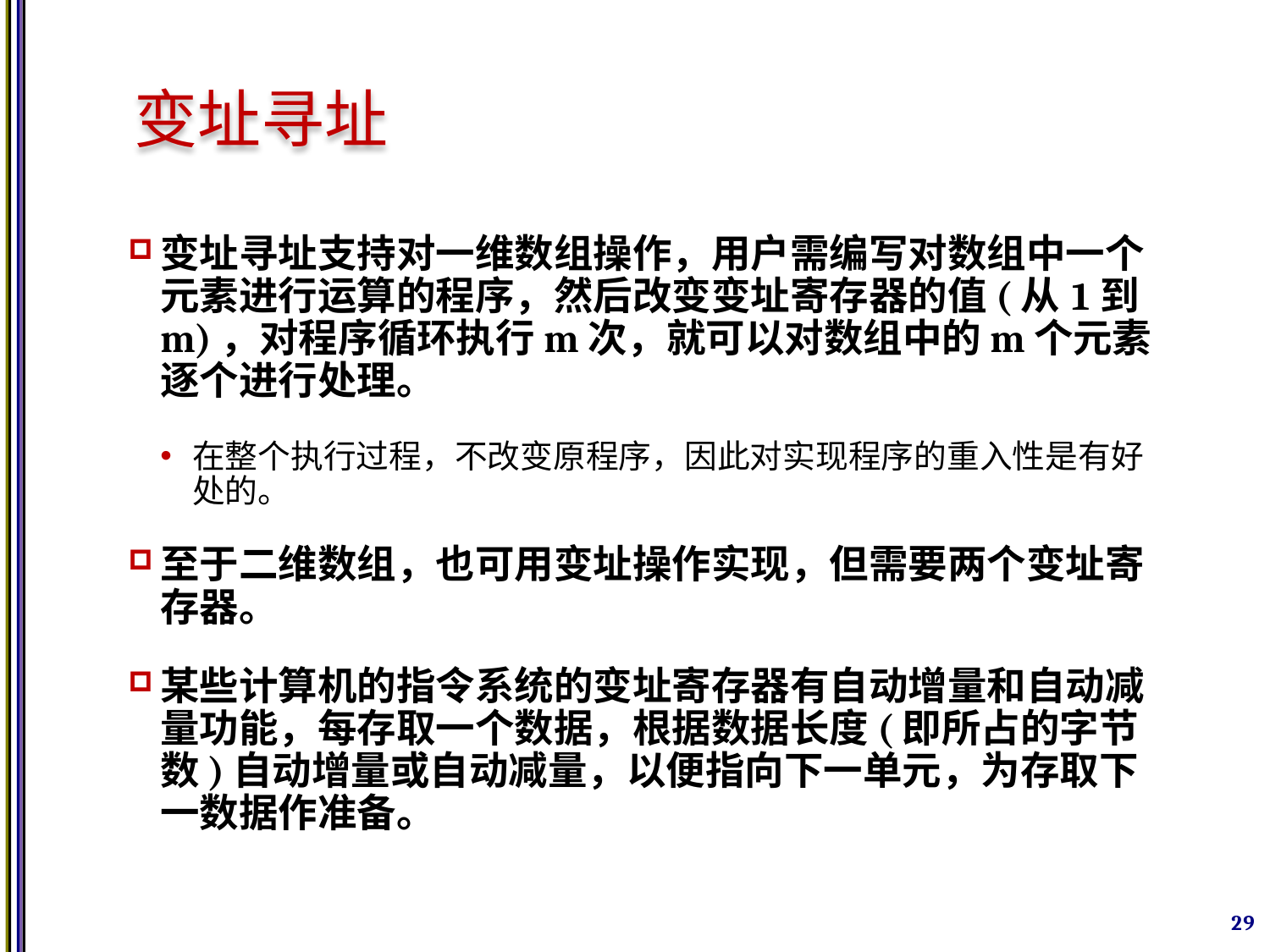

# 变址寻址
变址寻址支持对一维数组操作，用户需编写对数组中一个元素进行运算的程序，然后改变变址寄存器的值(从1到m)，对程序循环执行m次，就可以对数组中的m个元素逐个进行处理。
在整个执行过程，不改变原程序，因此对实现程序的重入性是有好处的。
至于二维数组，也可用变址操作实现，但需要两个变址寄存器。
某些计算机的指令系统的变址寄存器有自动增量和自动减量功能，每存取一个数据，根据数据长度(即所占的字节数)自动增量或自动减量，以便指向下一单元，为存取下一数据作准备。
29